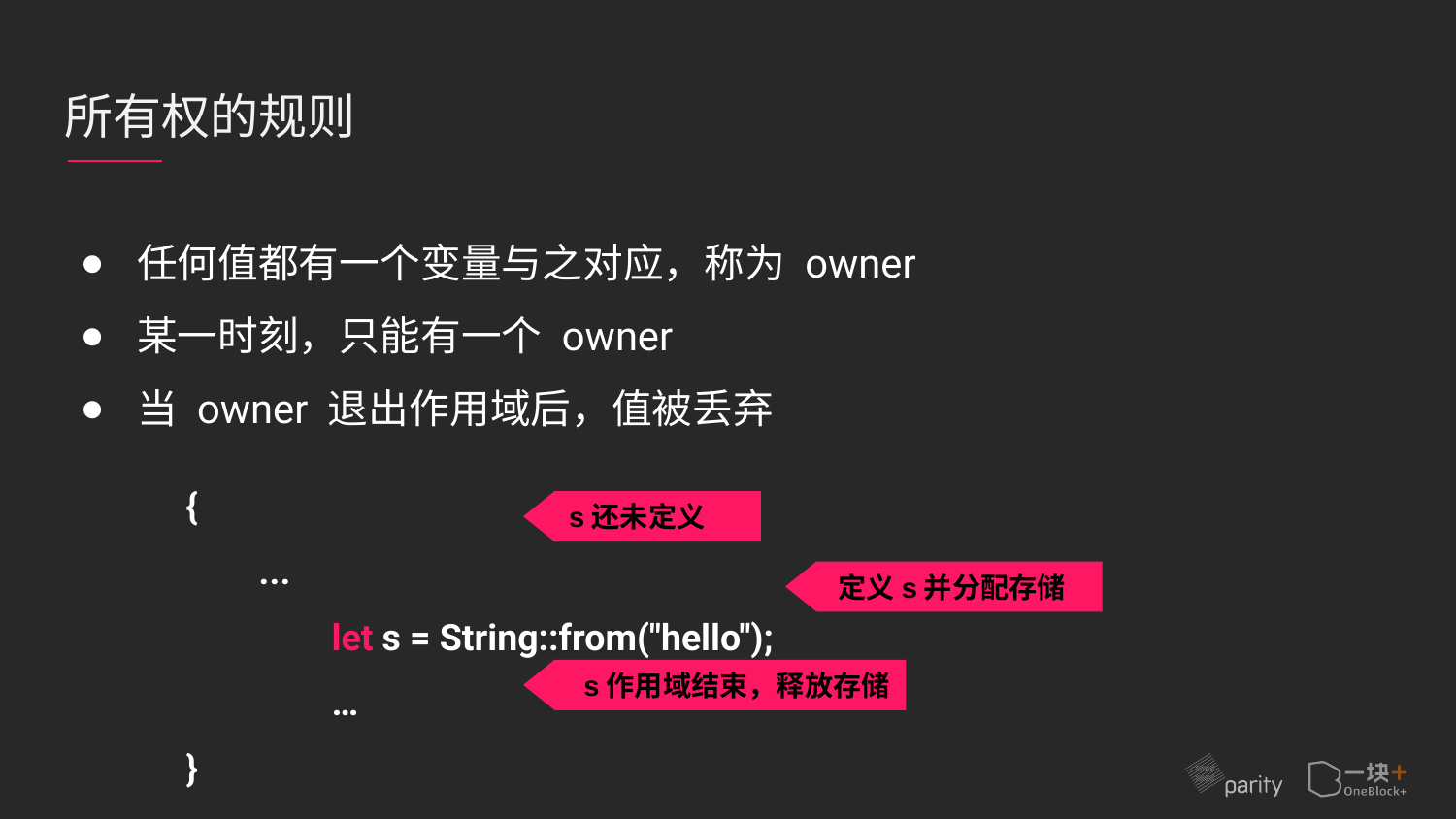

# 所有权的规则
任何值都有一个变量与之对应，称为 owner
某一时刻，只能有一个 owner
当 owner 退出作用域后，值被丢弃

{
...
    	let s = String::from("hello");
	…
}

s还未定义
定义s并分配存储
s作用域结束，释放存储